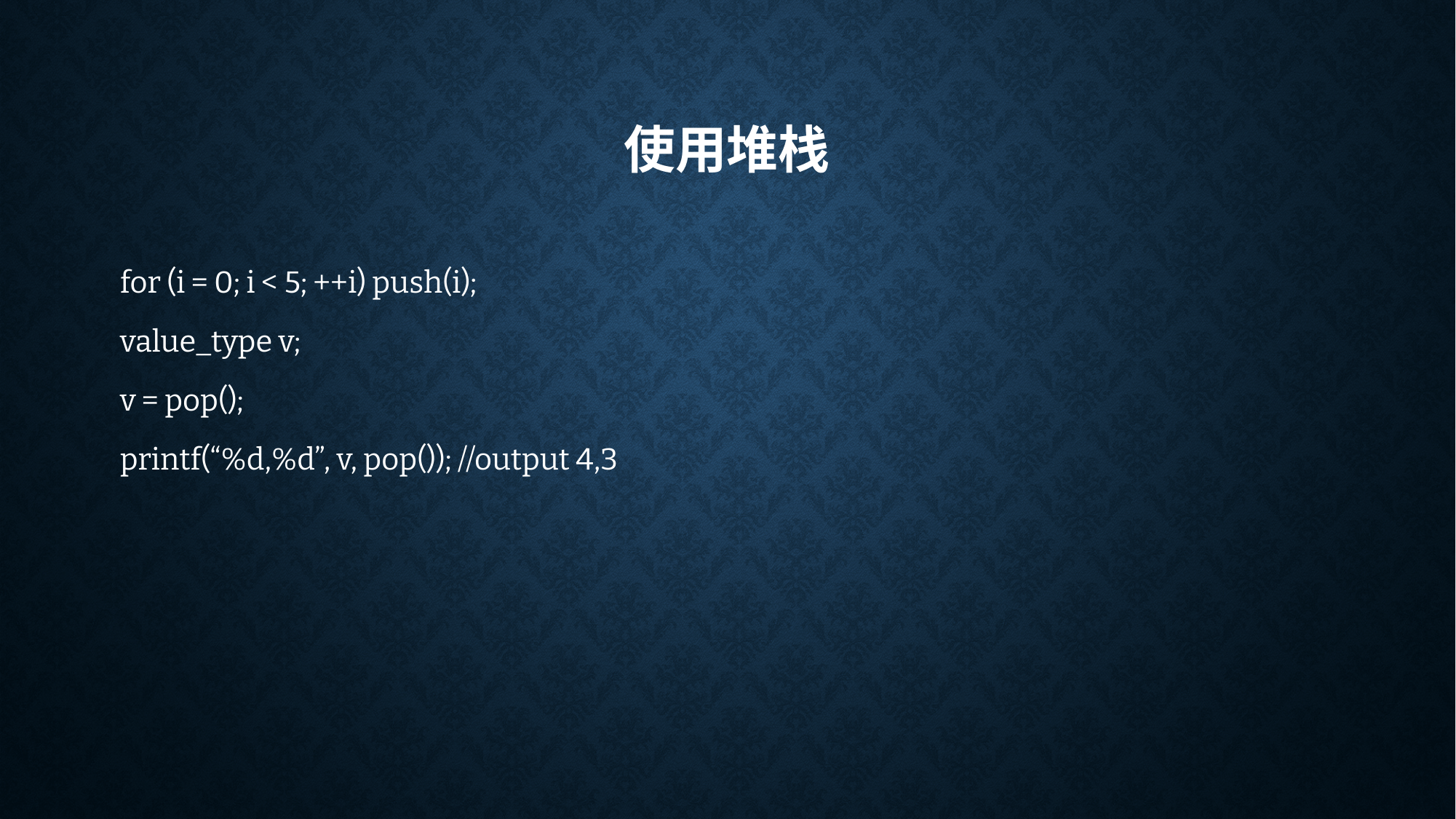

# 使用堆栈
for (i = 0; i < 5; ++i) push(i);
value_type v;
v = pop();
printf(“%d,%d”, v, pop()); //output 4,3